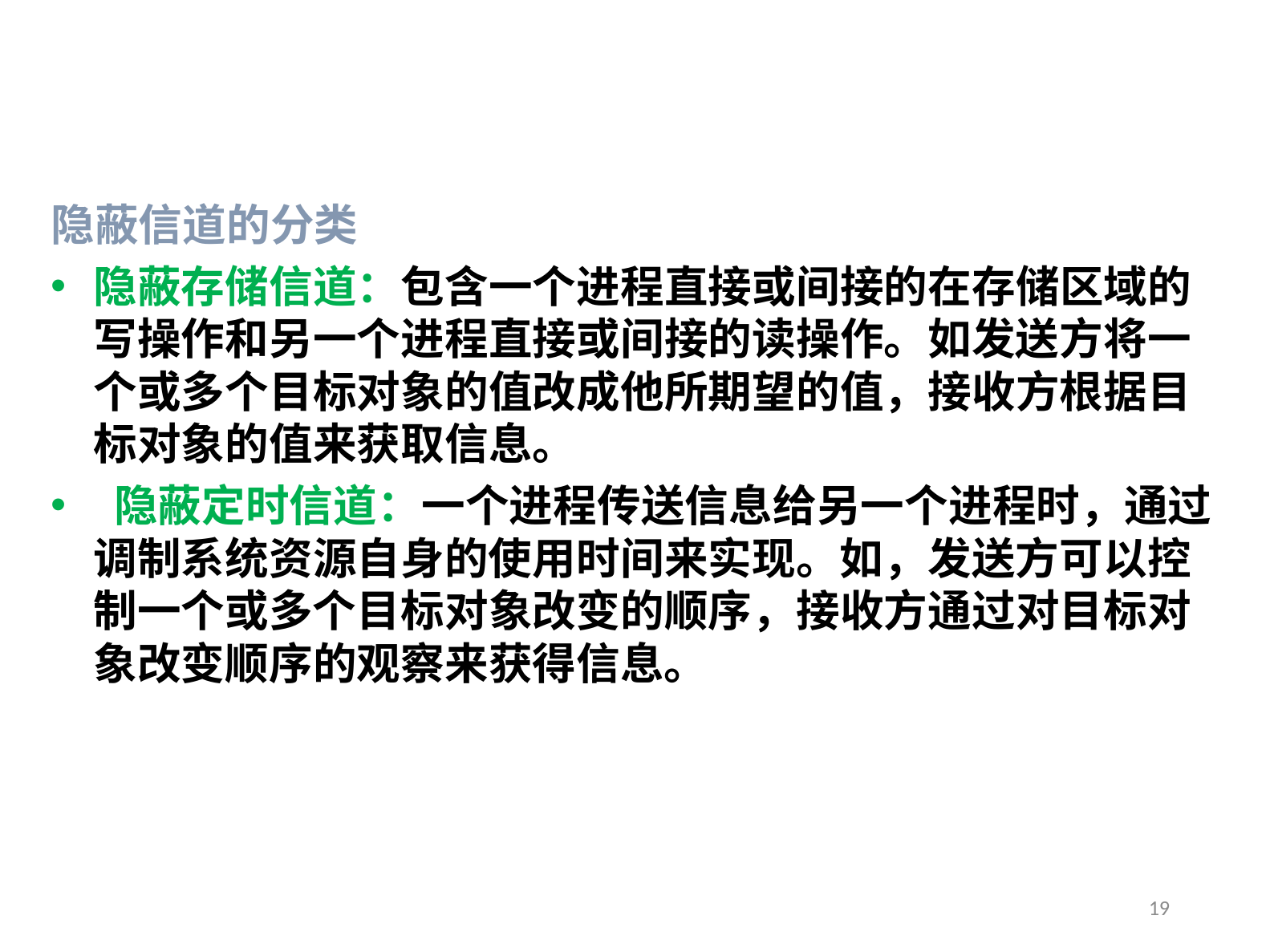

隐蔽信道的分类
隐蔽存储信道：包含一个进程直接或间接的在存储区域的写操作和另一个进程直接或间接的读操作。如发送方将一个或多个目标对象的值改成他所期望的值，接收方根据目标对象的值来获取信息。
 隐蔽定时信道：一个进程传送信息给另一个进程时，通过调制系统资源自身的使用时间来实现。如，发送方可以控制一个或多个目标对象改变的顺序，接收方通过对目标对象改变顺序的观察来获得信息。
19